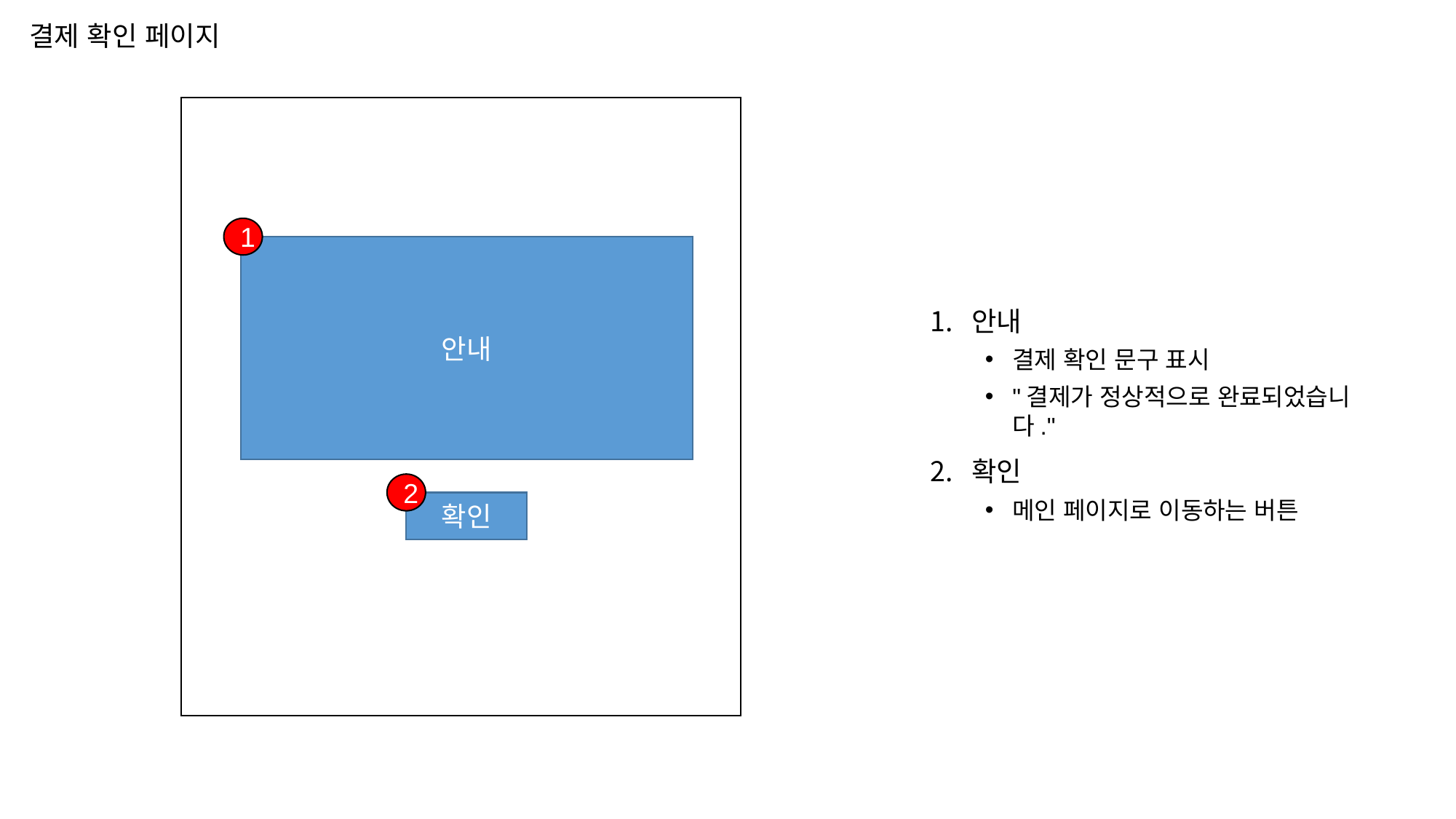

# 결제 확인 페이지
안내
결제 확인 문구 표시
"결제가 정상적으로 완료되었습니다."
확인
메인 페이지로 이동하는 버튼

1
안내
2
확인